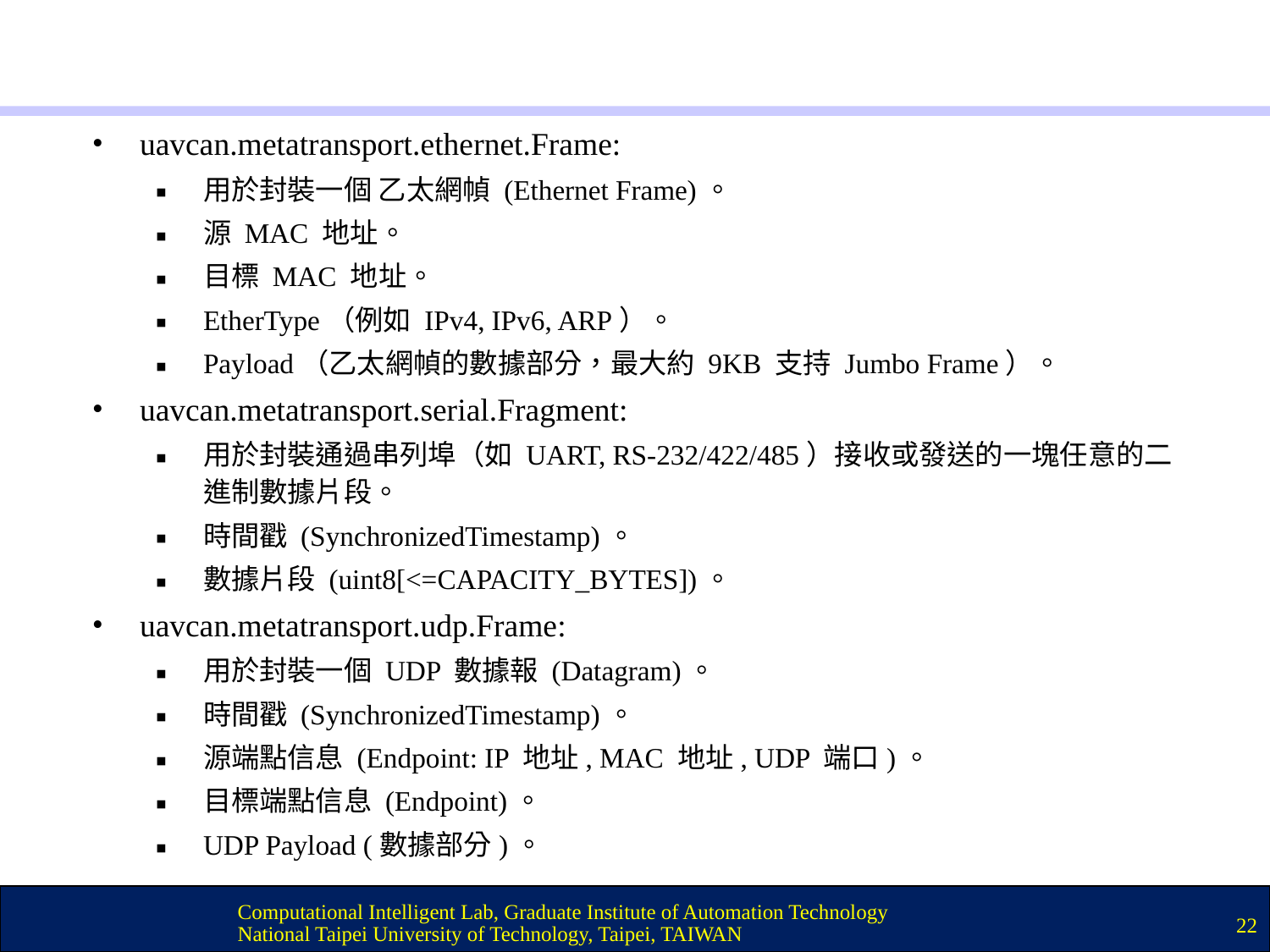

#
uavcan.metatransport.ethernet.Frame:
用於封裝一個 乙太網幀 (Ethernet Frame)。
源 MAC 地址。
目標 MAC 地址。
EtherType（例如 IPv4, IPv6, ARP）。
Payload（乙太網幀的數據部分，最大約 9KB 支持 Jumbo Frame）。
uavcan.metatransport.serial.Fragment:
用於封裝通過串列埠（如 UART, RS-232/422/485）接收或發送的一塊任意的二進制數據片段。
時間戳 (SynchronizedTimestamp)。
數據片段 (uint8[<=CAPACITY_BYTES])。
uavcan.metatransport.udp.Frame:
用於封裝一個 UDP 數據報 (Datagram)。
時間戳 (SynchronizedTimestamp)。
源端點信息 (Endpoint: IP 地址, MAC 地址, UDP 端口)。
目標端點信息 (Endpoint)。
UDP Payload (數據部分)。